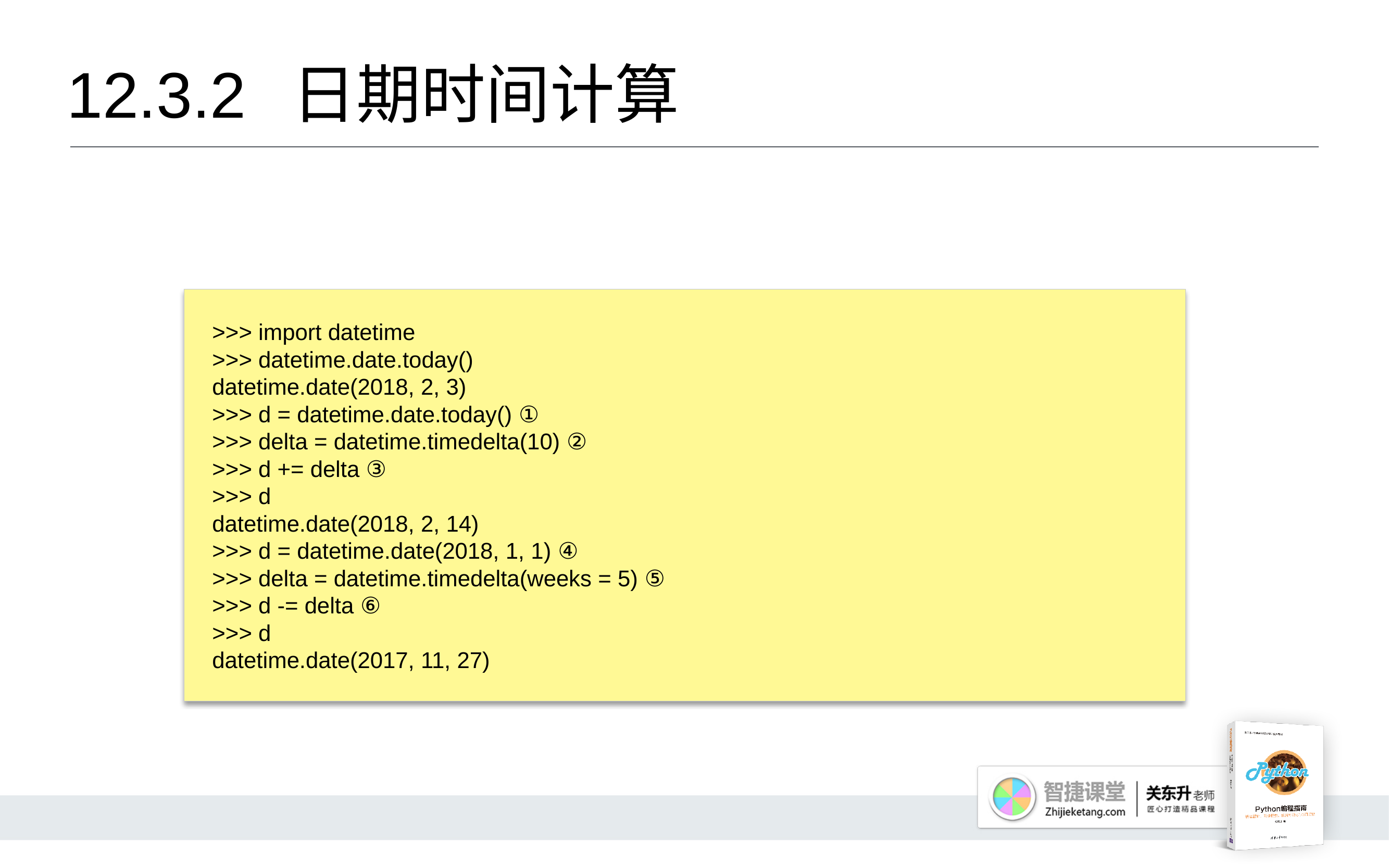

# 12.3.2 	日期时间计算
>>> import datetime
>>> datetime.date.today()
datetime.date(2018, 2, 3)
>>> d = datetime.date.today() ①
>>> delta = datetime.timedelta(10) ②
>>> d += delta ③
>>> d
datetime.date(2018, 2, 14)
>>> d = datetime.date(2018, 1, 1) ④
>>> delta = datetime.timedelta(weeks = 5) ⑤
>>> d -= delta ⑥
>>> d
datetime.date(2017, 11, 27)